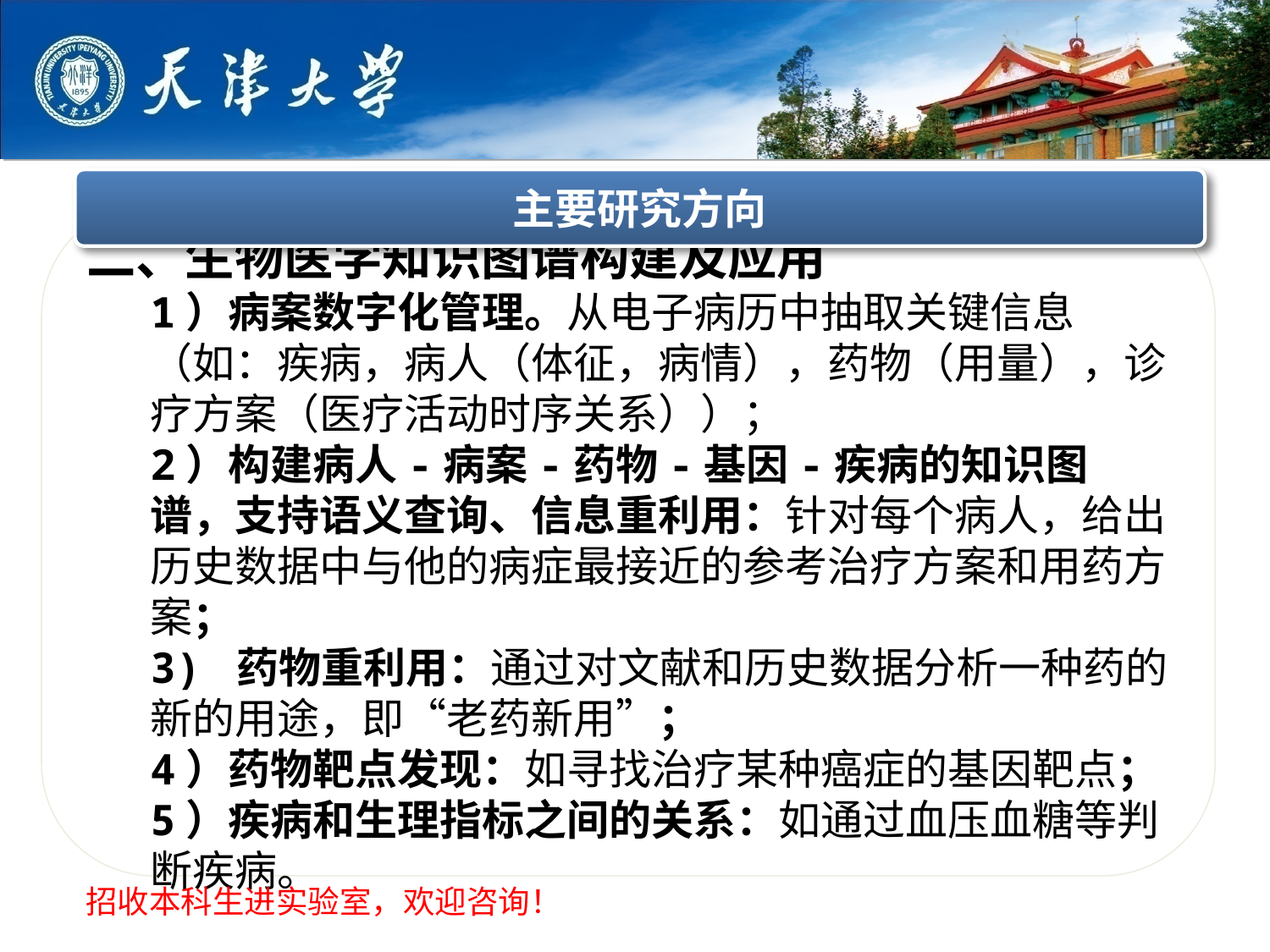

主要研究方向

二、生物医学知识图谱构建及应用
1）病案数字化管理。从电子病历中抽取关键信息（如：疾病，病人（体征，病情），药物（用量），诊疗方案（医疗活动时序关系））；
2）构建病人-病案-药物-基因-疾病的知识图谱，支持语义查询、信息重利用：针对每个病人，给出历史数据中与他的病症最接近的参考治疗方案和用药方案；
3) 药物重利用：通过对文献和历史数据分析一种药的新的用途，即“老药新用”；
4）药物靶点发现：如寻找治疗某种癌症的基因靶点；
5）疾病和生理指标之间的关系：如通过血压血糖等判断疾病。
招收本科生进实验室，欢迎咨询！